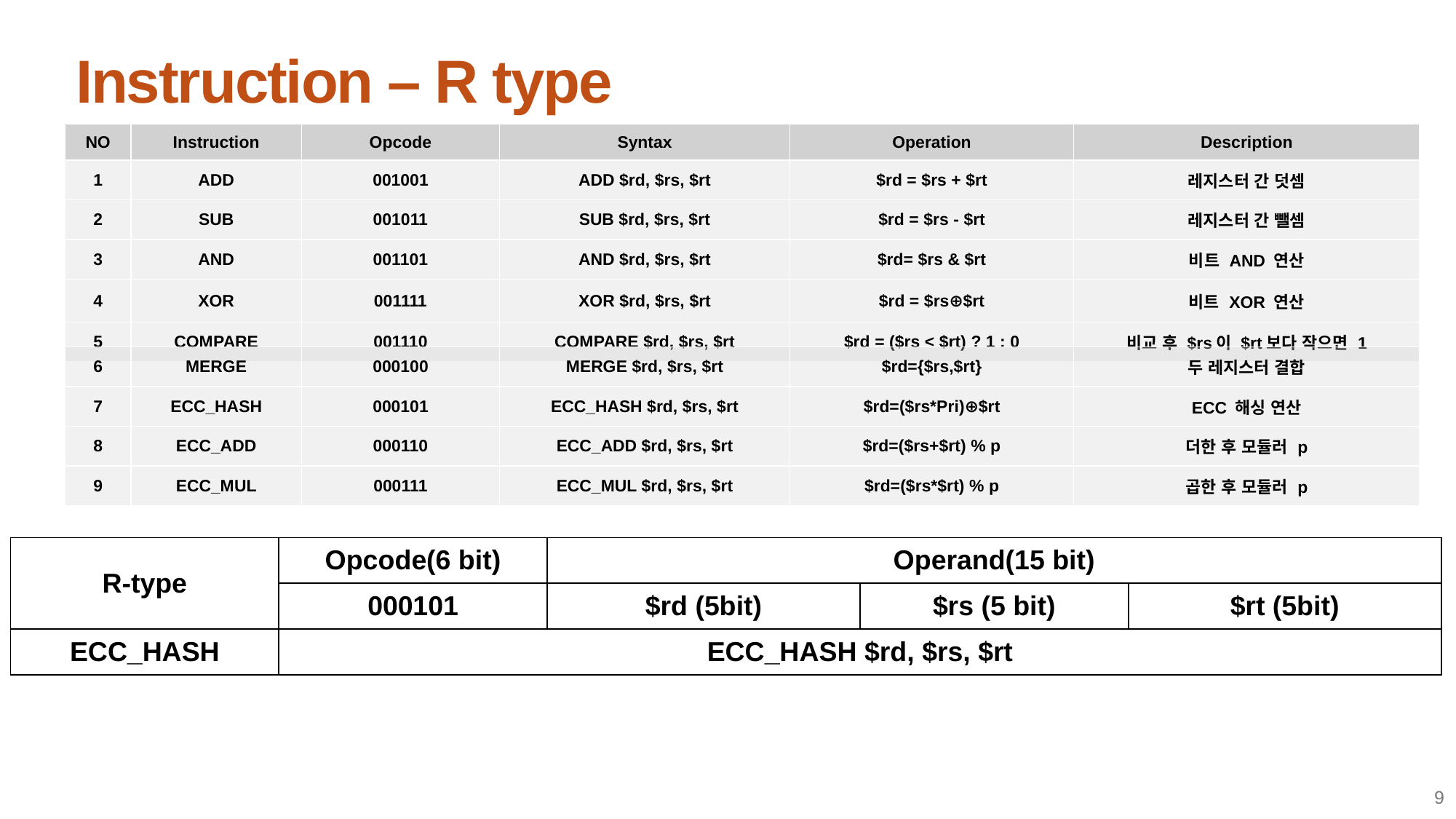

# Instruction – R type
| NO | Instruction | Opcode | Syntax | Operation | Description |
| --- | --- | --- | --- | --- | --- |
| 1 | ADD | 001001 | ADD $rd, $rs, $rt | $rd = $rs + $rt | 레지스터 간 덧셈 |
| 2 | SUB | 001011 | SUB $rd, $rs, $rt | $rd = $rs - $rt | 레지스터 간 뺄셈 |
| 3 | AND | 001101 | AND $rd, $rs, $rt | $rd= $rs & $rt | 비트 AND 연산 |
| 4 | XOR | 001111 | XOR $rd, $rs, $rt | $rd = $rs⊕$rt | 비트 XOR 연산 |
| 5 | COMPARE | 001110 | COMPARE $rd, $rs, $rt | $rd = ($rs < $rt) ? 1 : 0 | 비교 후 $rs이 $rt보다 작으면 1 |
| 6 | MERGE | 000100 | MERGE $rd, $rs, $rt | $rd={$rs,$rt} | 두 레지스터 결합 |
| --- | --- | --- | --- | --- | --- |
| 7 | ECC\_HASH | 000101 | ECC\_HASH $rd, $rs, $rt | $rd=($rs\*Pri)⊕$rt | ECC 해싱 연산 |
| 8 | ECC\_ADD | 000110 | ECC\_ADD $rd, $rs, $rt | $rd=($rs+$rt) % p | 더한 후 모듈러 p |
| 9 | ECC\_MUL | 000111 | ECC\_MUL $rd, $rs, $rt | $rd=($rs\*$rt) % p | 곱한 후 모듈러 p |
| R-type | Opcode(6 bit) | Operand(15 bit) |  |  |
| --- | --- | --- | --- | --- |
|  | 000101 | $rd (5bit) | $rs (5 bit) | $rt (5bit) |
| ECC\_HASH | ECC\_HASH $rd, $rs, $rt |  |  |  |
9